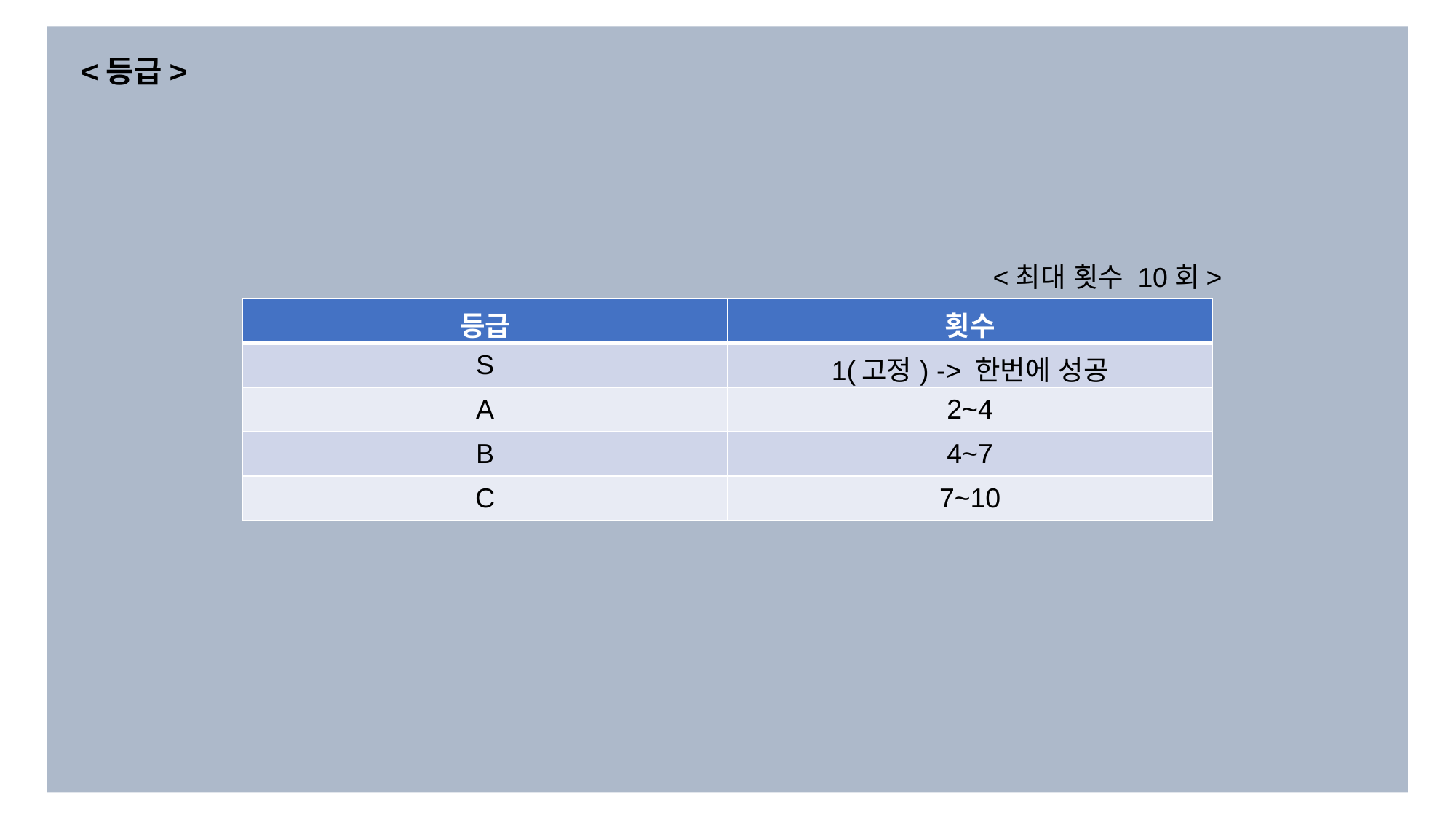

<등급>
<최대 횟수 10회>
| 등급 | 횟수 |
| --- | --- |
| S | 1(고정) -> 한번에 성공 |
| A | 2~4 |
| B | 4~7 |
| C | 7~10 |